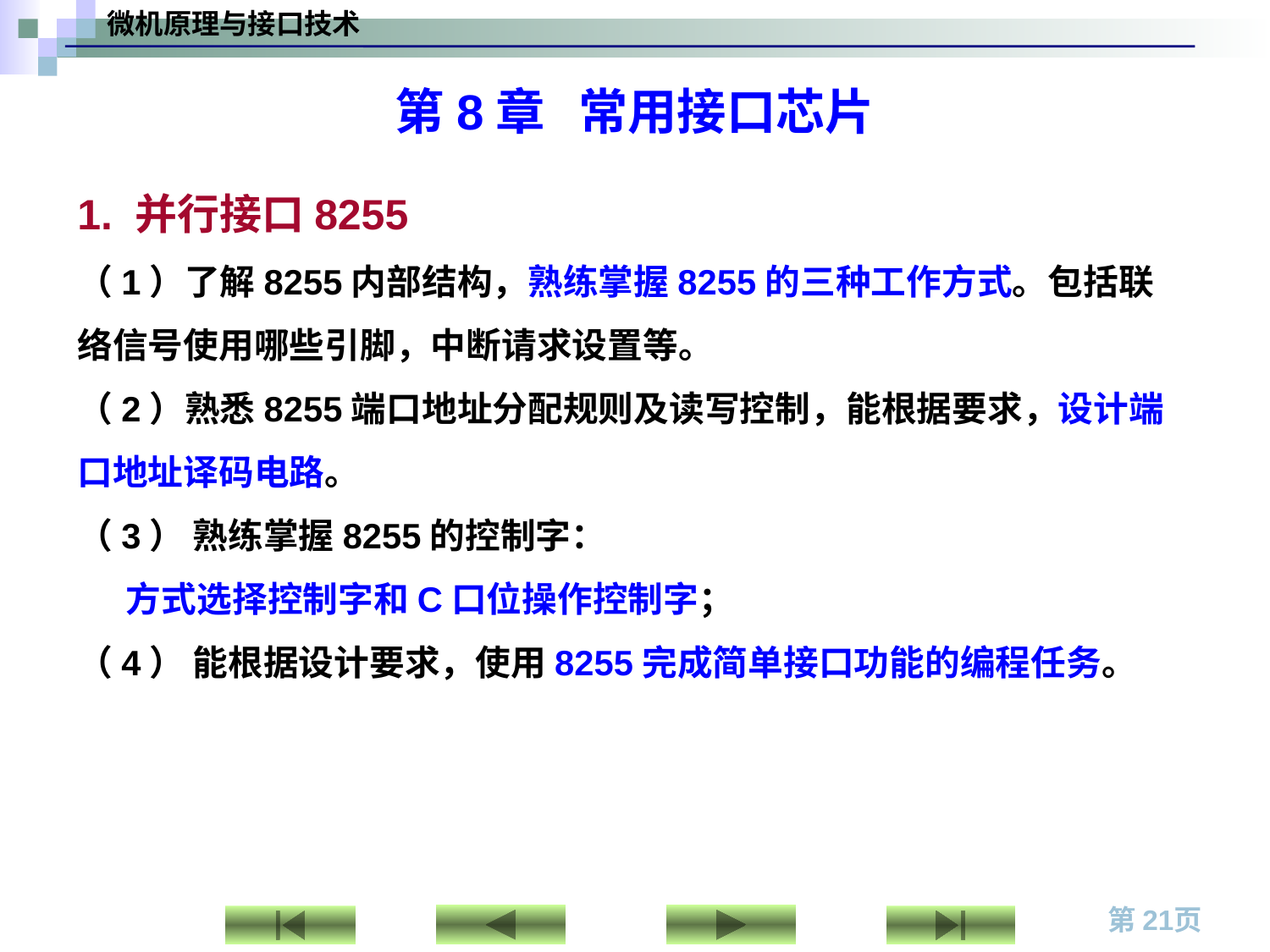

# 第8章   常用接口芯片
1. 并行接口8255
（1）了解8255内部结构，熟练掌握8255的三种工作方式。包括联络信号使用哪些引脚，中断请求设置等。
（2）熟悉8255端口地址分配规则及读写控制，能根据要求，设计端口地址译码电路。
（3） 熟练掌握8255的控制字：
     方式选择控制字和C口位操作控制字；
（4） 能根据设计要求，使用8255完成简单接口功能的编程任务。